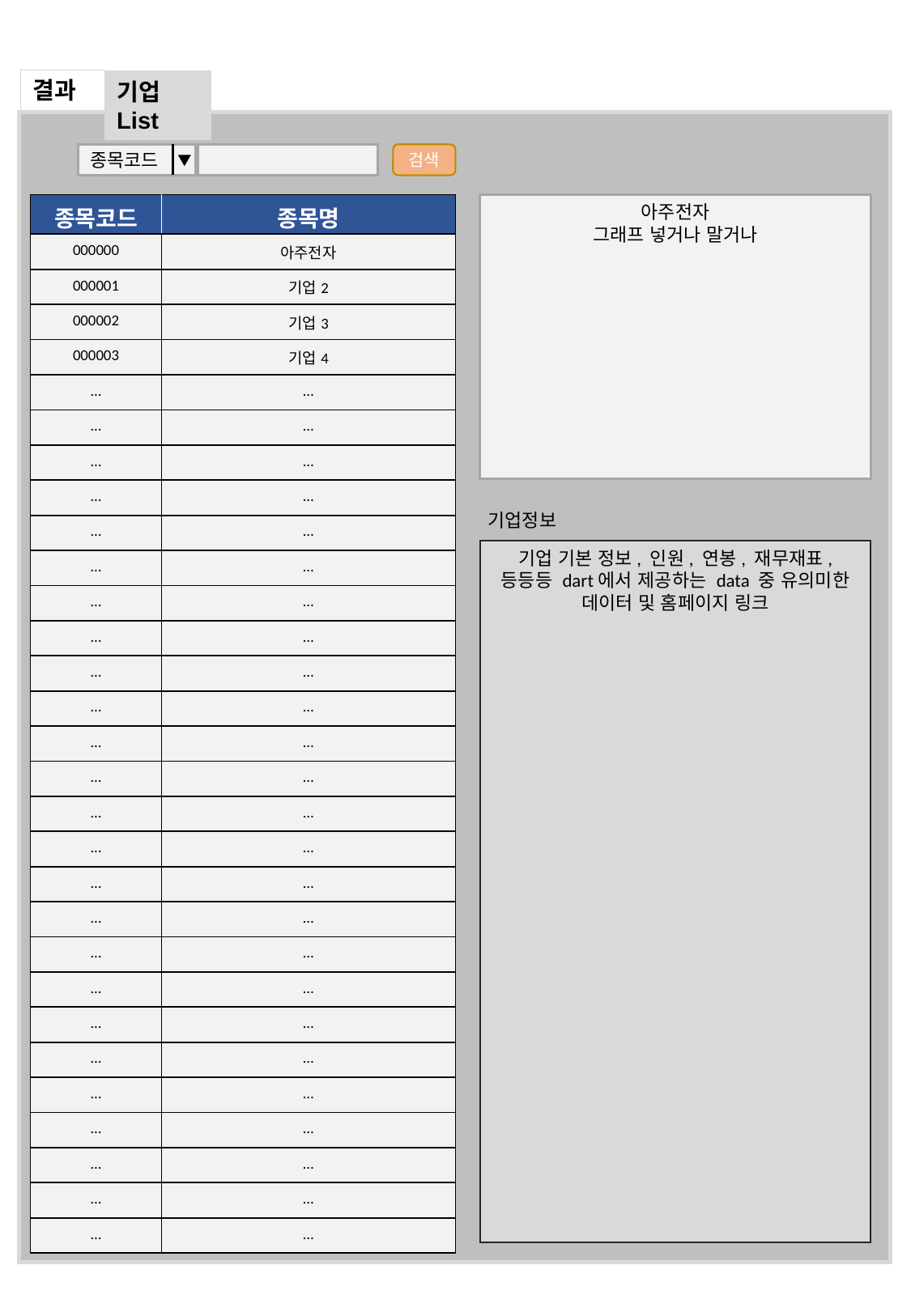

결과
기업List

종목코드

검색

| 종목코드 | 종목명 |
| --- | --- |
| 000000 | 아주전자 |
| 000001 | 기업2 |
| 000002 | 기업3 |
| 000003 | 기업4 |
| … | … |
| … | … |
| … | … |
| … | … |
| … | … |
| … | … |
| … | … |
| … | … |
| … | … |
| … | … |
| … | … |
| … | … |
| … | … |
| … | … |
| … | … |
| … | … |
| … | … |
| … | … |
| … | … |
| … | … |
| … | … |
| … | … |
| … | … |
| … | … |
| … | … |
아주전자
그래프 넣거나 말거나
기업정보
기업 기본 정보, 인원, 연봉, 재무재표, 등등등 dart에서 제공하는 data 중 유의미한 데이터 및 홈페이지 링크